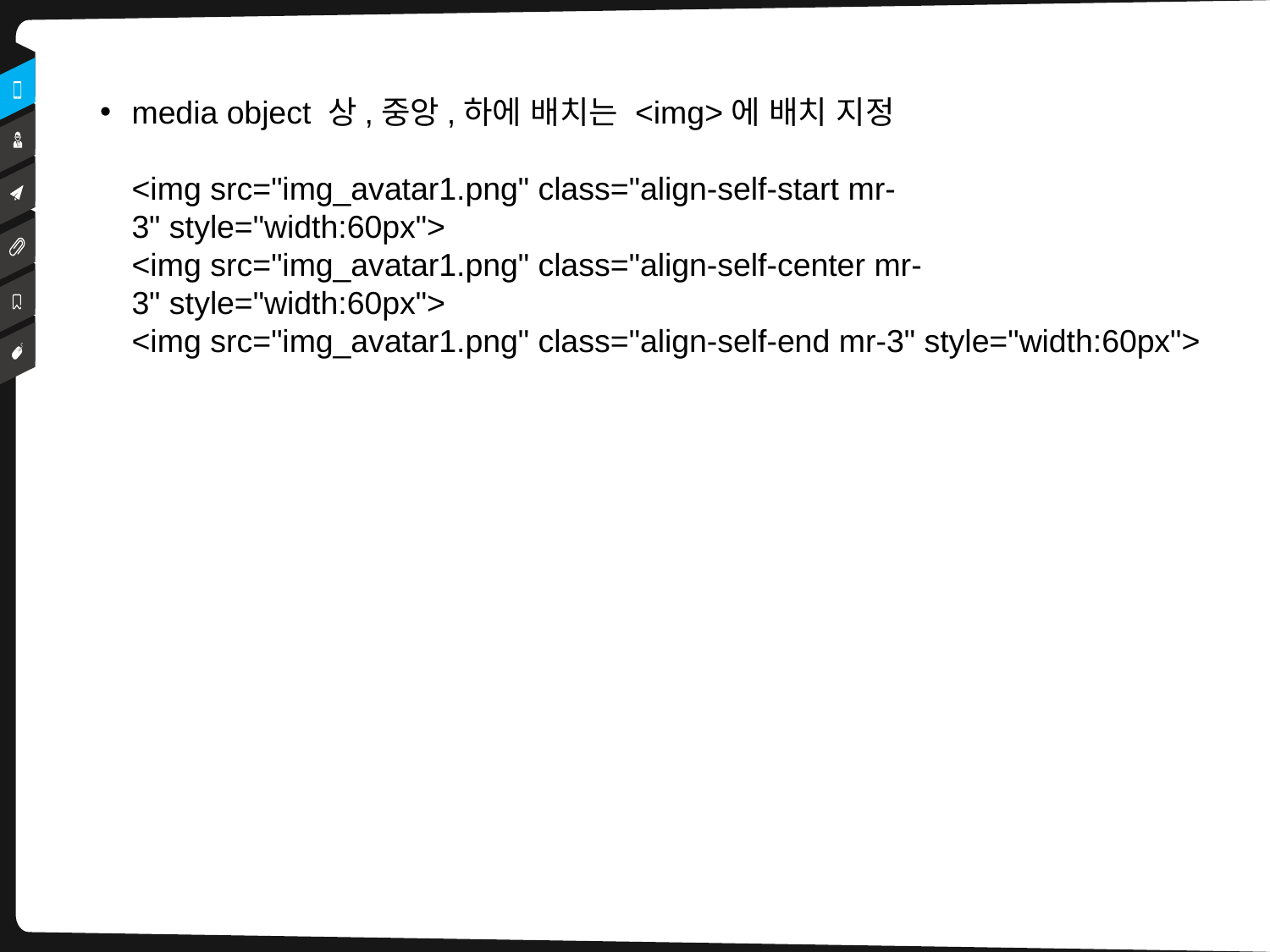

media object 상,중앙,하에 배치는 <img>에 배치 지정
<img src="img_avatar1.png" class="align-self-start mr-3" style="width:60px">
<img src="img_avatar1.png" class="align-self-center mr-3" style="width:60px">
<img src="img_avatar1.png" class="align-self-end mr-3" style="width:60px">